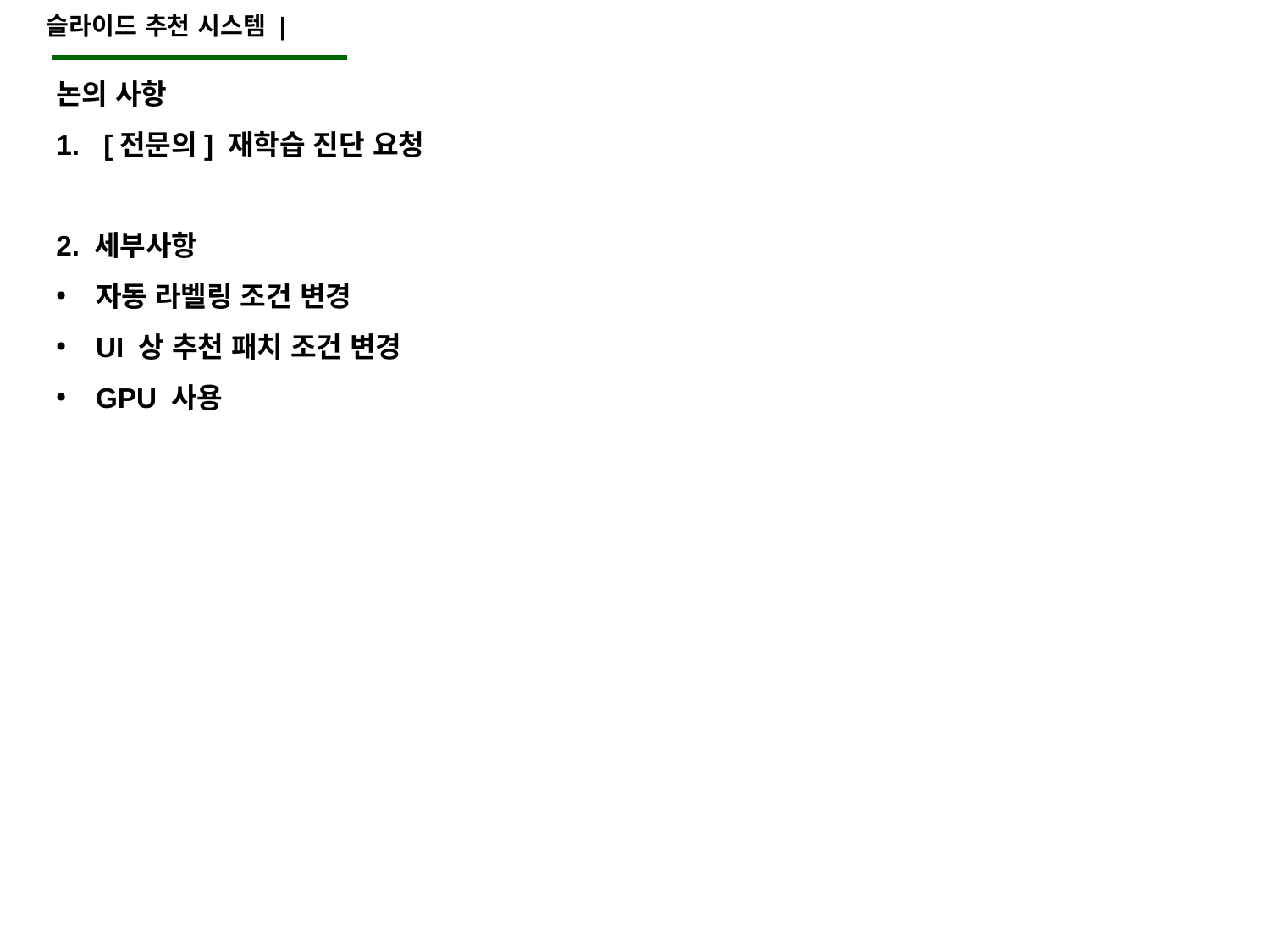

슬라이드 추천 시스템 |
논의 사항
[전문의] 재학습 진단 요청

2. 세부사항
자동 라벨링 조건 변경
UI 상 추천 패치 조건 변경
GPU 사용